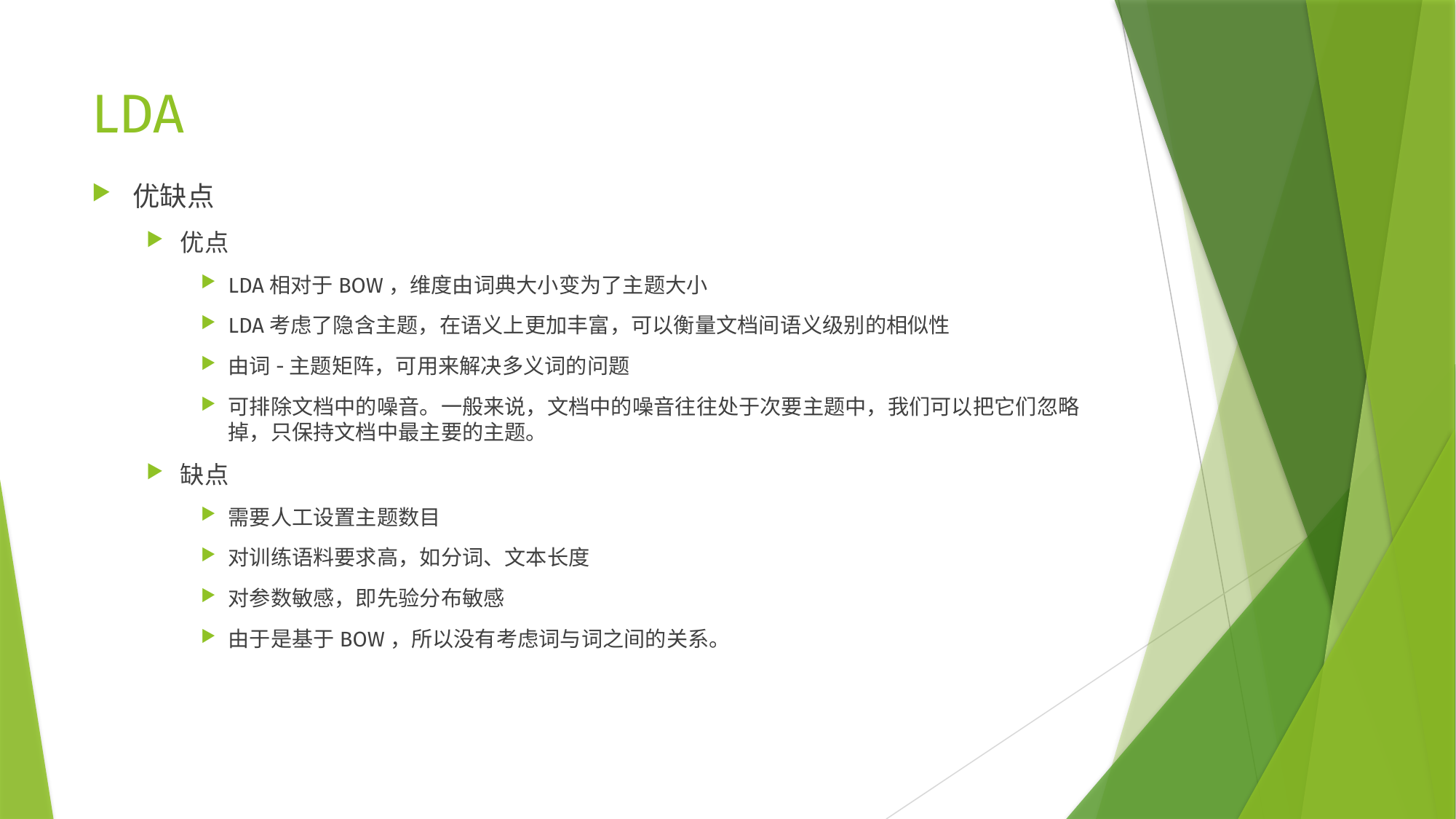

# LDA
优缺点
优点
LDA相对于BOW，维度由词典大小变为了主题大小
LDA考虑了隐含主题，在语义上更加丰富，可以衡量文档间语义级别的相似性
由词-主题矩阵，可用来解决多义词的问题
可排除文档中的噪音。一般来说，文档中的噪音往往处于次要主题中，我们可以把它们忽略掉，只保持文档中最主要的主题。
缺点
需要人工设置主题数目
对训练语料要求高，如分词、文本长度
对参数敏感，即先验分布敏感
由于是基于BOW，所以没有考虑词与词之间的关系。